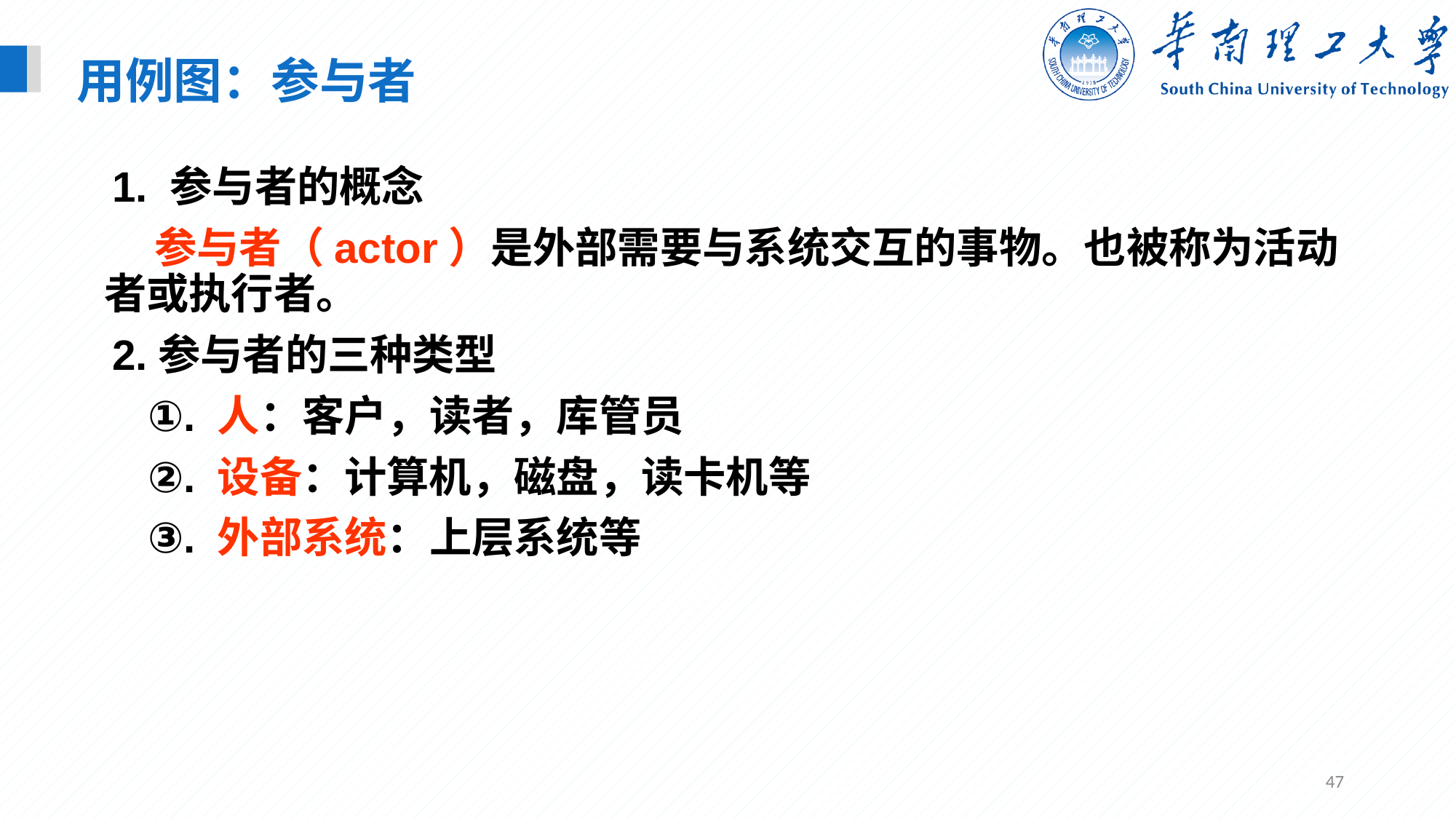

用例图：参与者
   1. 参与者的概念
       参与者（actor）是外部需要与系统交互的事物。也被称为活动者或执行者。
   2.参与者的三种类型
      ①. 人：客户，读者，库管员
      ②. 设备：计算机，磁盘，读卡机等
      ③. 外部系统：上层系统等
47